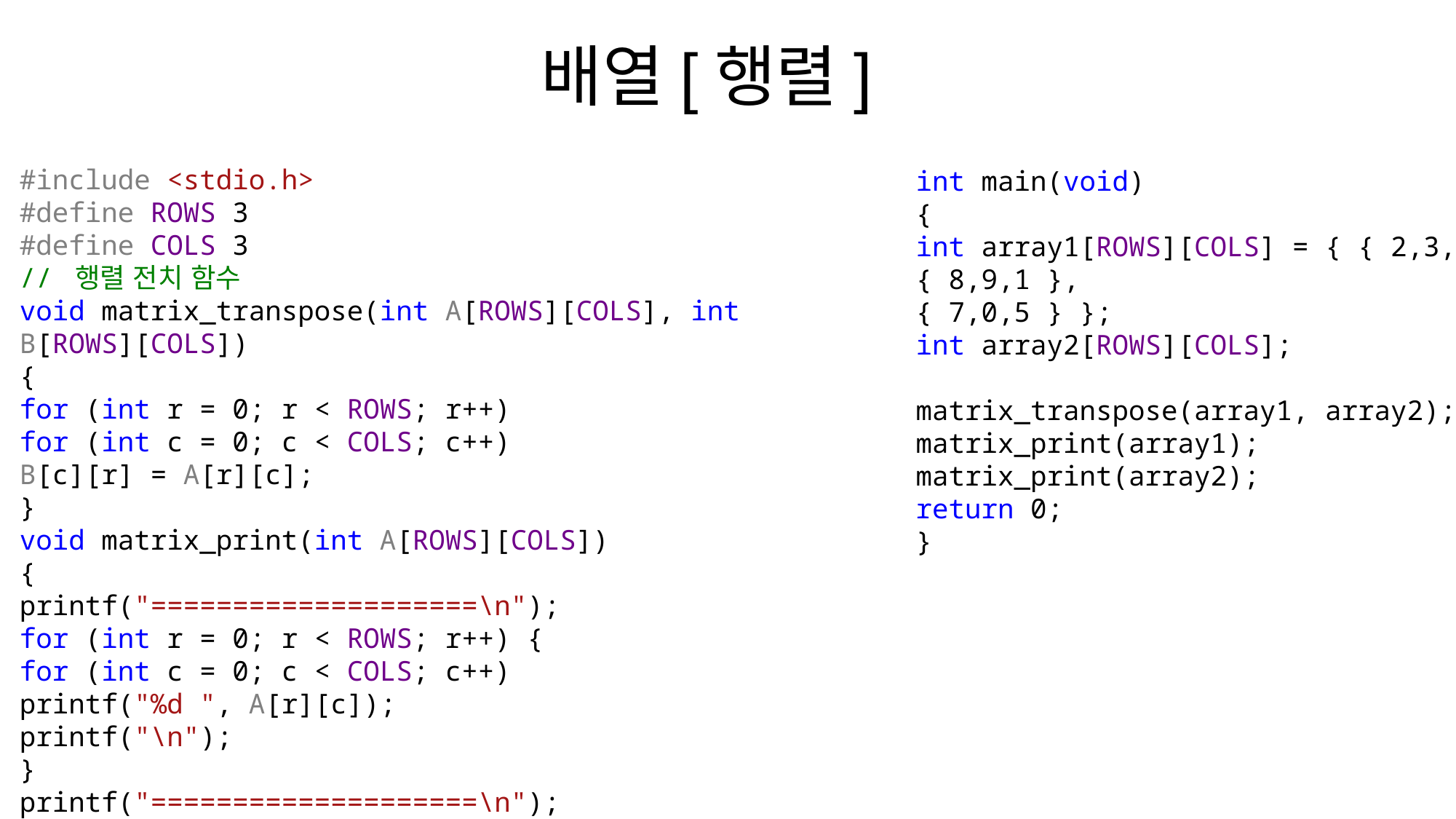

# 배열[행렬]
#include <stdio.h>
#define ROWS 3
#define COLS 3
// 행렬 전치 함수
void matrix_transpose(int A[ROWS][COLS], int B[ROWS][COLS])
{
for (int r = 0; r < ROWS; r++)
for (int c = 0; c < COLS; c++)
B[c][r] = A[r][c];
}
void matrix_print(int A[ROWS][COLS])
{
printf("====================\n");
for (int r = 0; r < ROWS; r++) {
for (int c = 0; c < COLS; c++)
printf("%d ", A[r][c]);
printf("\n");
}
printf("====================\n");
}

int main(void)
{
int array1[ROWS][COLS] = { { 2,3,0 },
{ 8,9,1 },
{ 7,0,5 } };
int array2[ROWS][COLS];

matrix_transpose(array1, array2);
matrix_print(array1);
matrix_print(array2);
return 0;
}